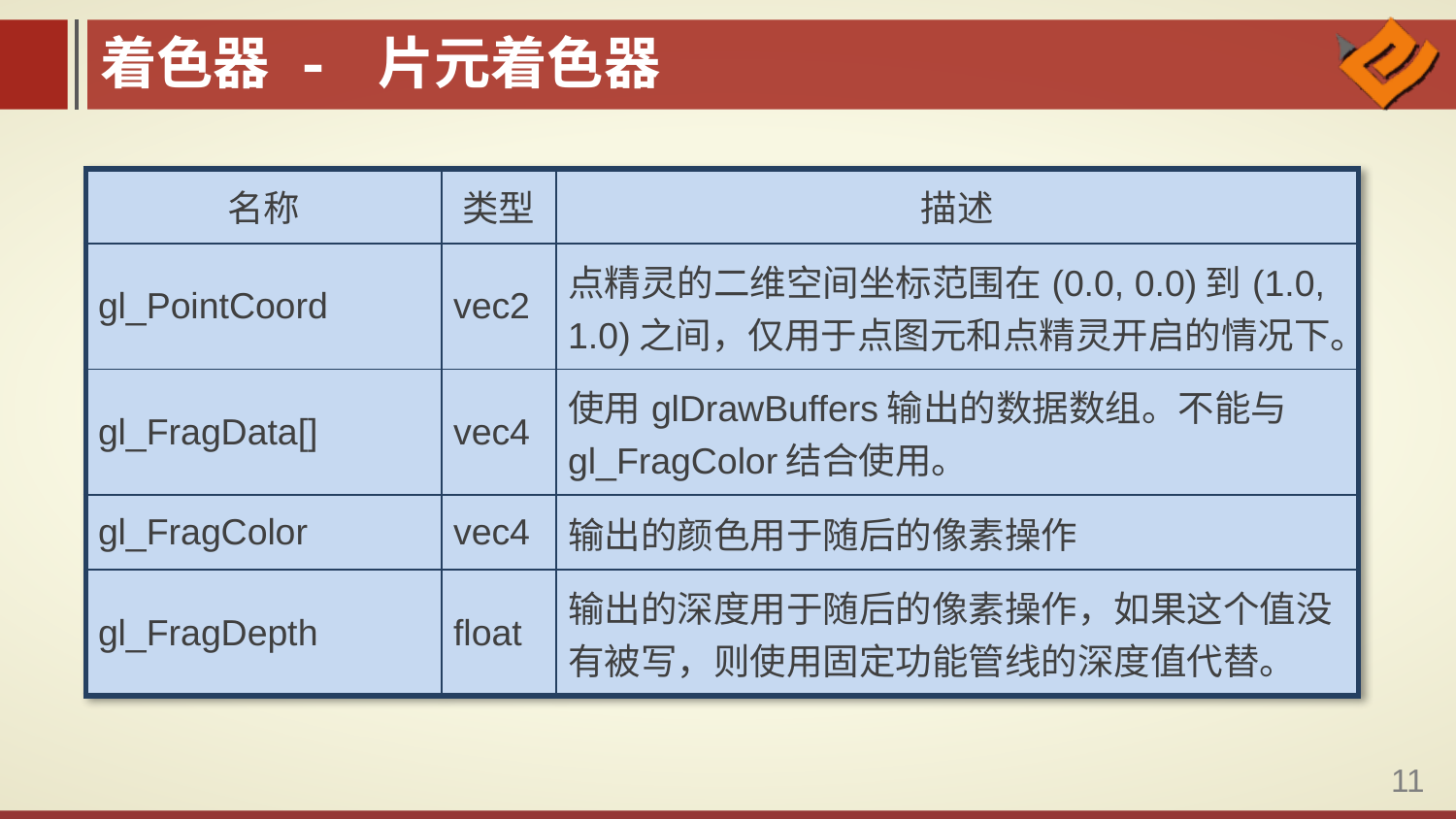

着色器 - 片元着色器
| 名称 | 类型 | 描述 |
| --- | --- | --- |
| gl\_PointCoord | vec2 | 点精灵的二维空间坐标范围在(0.0, 0.0)到(1.0, 1.0)之间，仅用于点图元和点精灵开启的情况下。 |
| gl\_FragData[] | vec4 | 使用glDrawBuffers输出的数据数组。不能与gl\_FragColor结合使用。 |
| gl\_FragColor | vec4 | 输出的颜色用于随后的像素操作 |
| gl\_FragDepth | float | 输出的深度用于随后的像素操作，如果这个值没有被写，则使用固定功能管线的深度值代替。 |